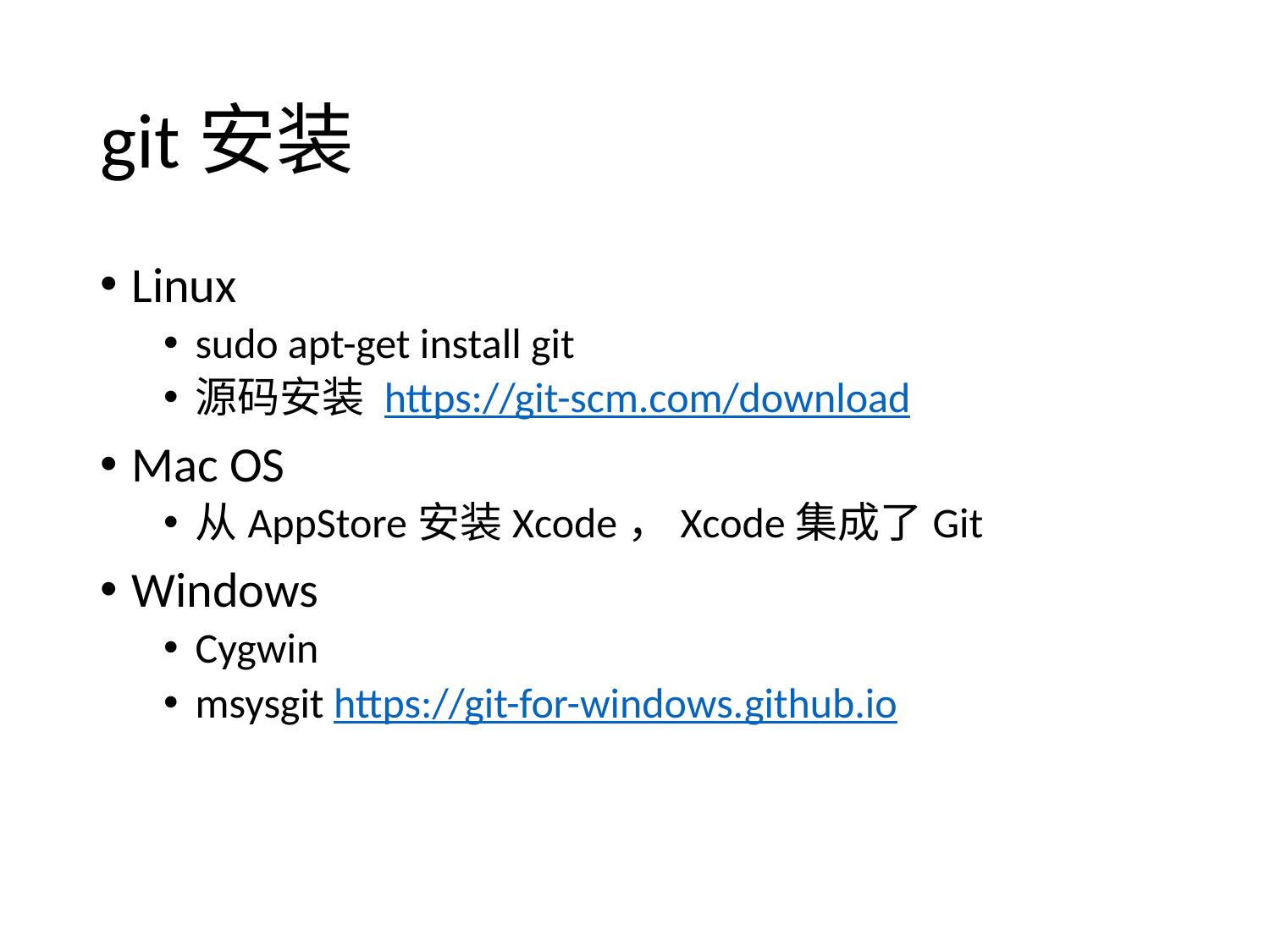

# git安装
Linux
sudo apt-get install git
源码安装 https://git-scm.com/download
Mac OS
从AppStore安装Xcode，Xcode集成了Git
Windows
Cygwin
msysgit https://git-for-windows.github.io